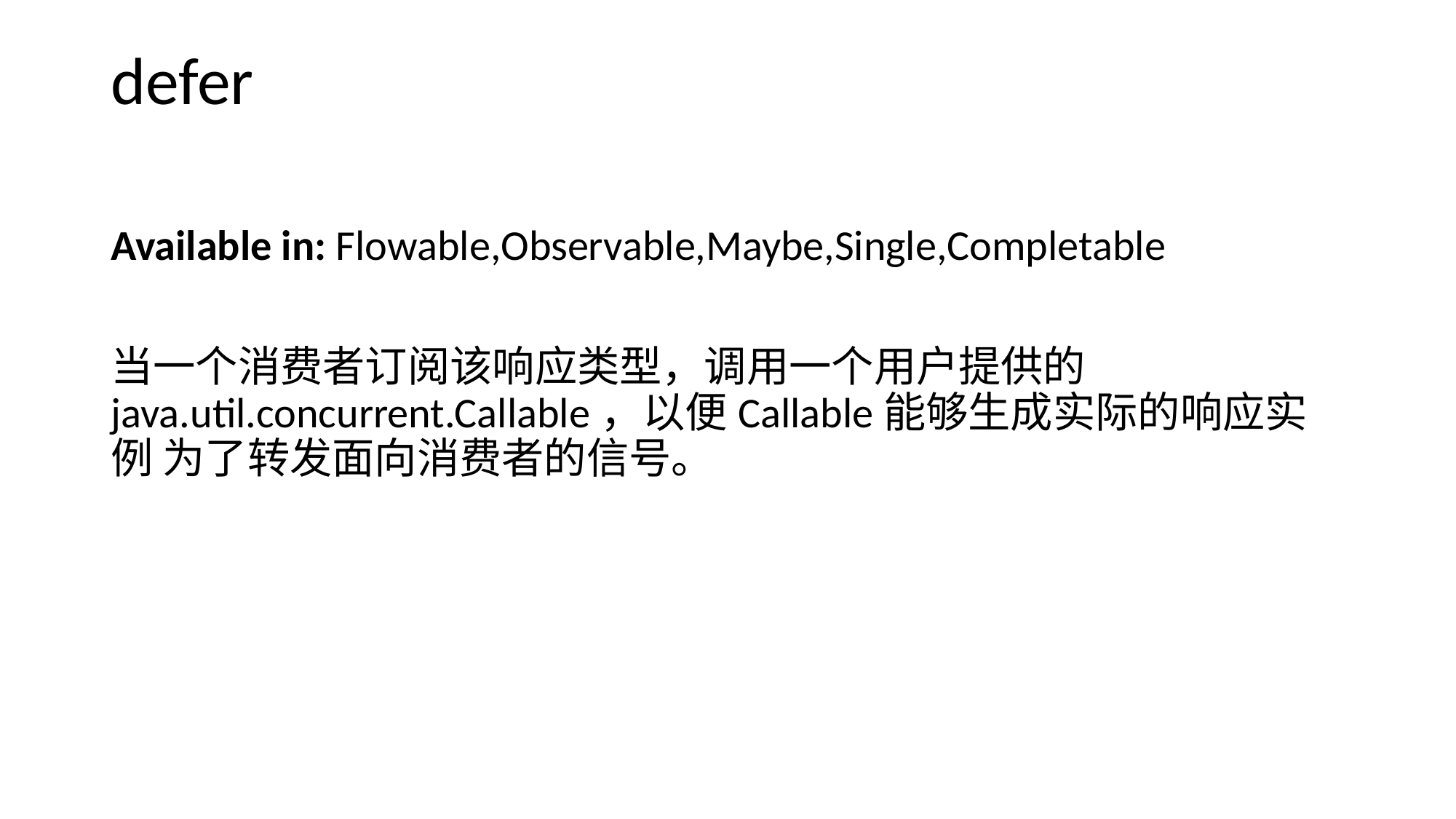

# defer
Available in: Flowable,Observable,Maybe,Single,Completable

当一个消费者订阅该响应类型，调用一个用户提供的 java.util.concurrent.Callable，以便Callable能够生成实际的响应实例 为了转发面向消费者的信号。